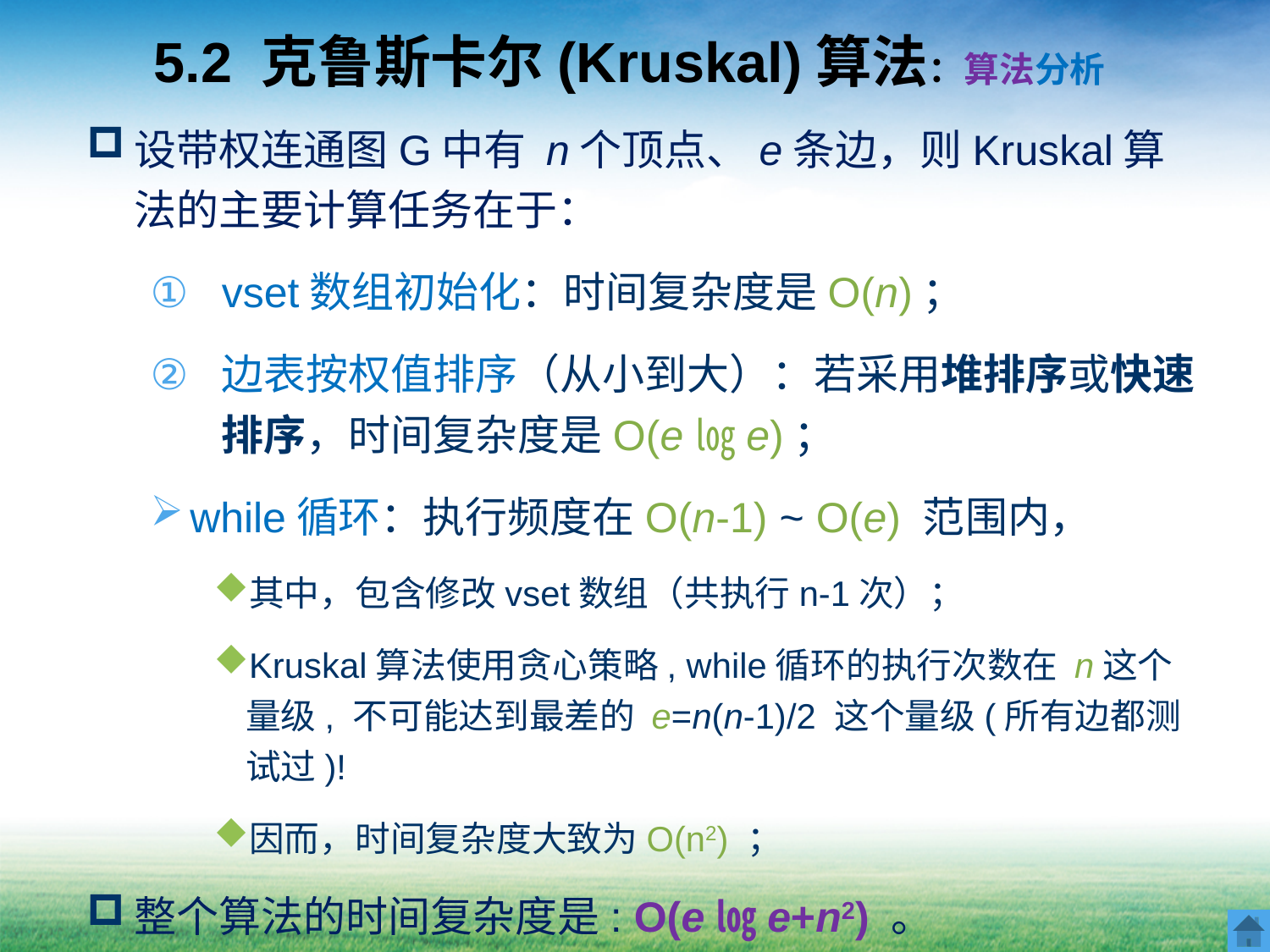

# 5.2 克鲁斯卡尔(Kruskal)算法：算法分析
设带权连通图G中有 n个顶点、e条边，则Kruskal算法的主要计算任务在于：
vset数组初始化：时间复杂度是O(n)；
边表按权值排序（从小到大）：若采用堆排序或快速排序，时间复杂度是O(e㏒e)；
while循环：执行频度在O(n-1) ~ O(e) 范围内，
其中，包含修改vset数组（共执行n-1次）；
Kruskal算法使用贪心策略, while循环的执行次数在 n这个量级, 不可能达到最差的 e=n(n-1)/2 这个量级(所有边都测试过)!
因而，时间复杂度大致为O(n2) ；
整个算法的时间复杂度是: O(e㏒e+n2) 。